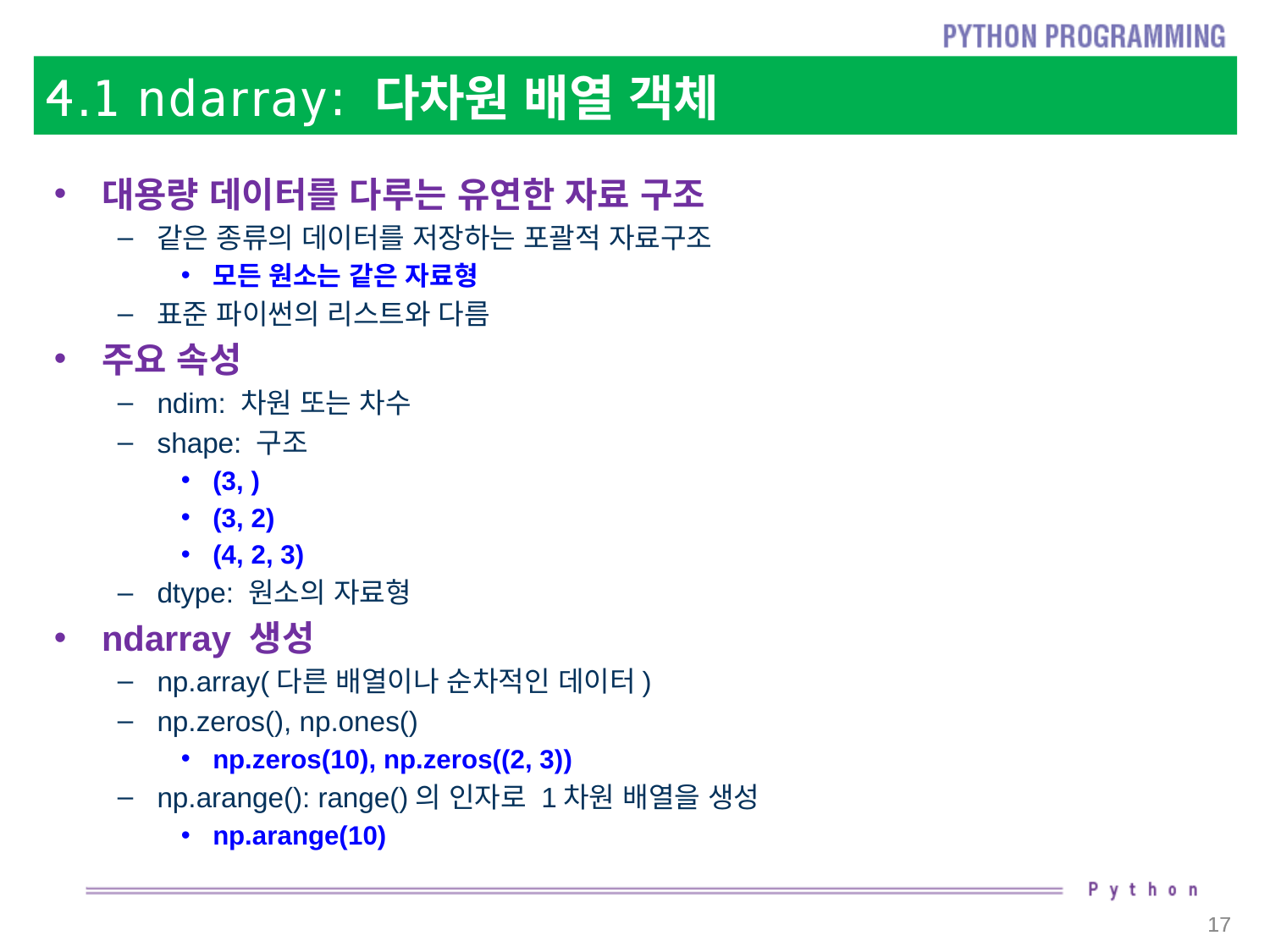

# 4.1 ndarray: 다차원 배열 객체
대용량 데이터를 다루는 유연한 자료 구조
같은 종류의 데이터를 저장하는 포괄적 자료구조
모든 원소는 같은 자료형
표준 파이썬의 리스트와 다름
주요 속성
ndim: 차원 또는 차수
shape: 구조
(3, )
(3, 2)
(4, 2, 3)
dtype: 원소의 자료형
ndarray 생성
np.array(다른 배열이나 순차적인 데이터)
np.zeros(), np.ones()
np.zeros(10), np.zeros((2, 3))
np.arange(): range()의 인자로 1차원 배열을 생성
np.arange(10)
17